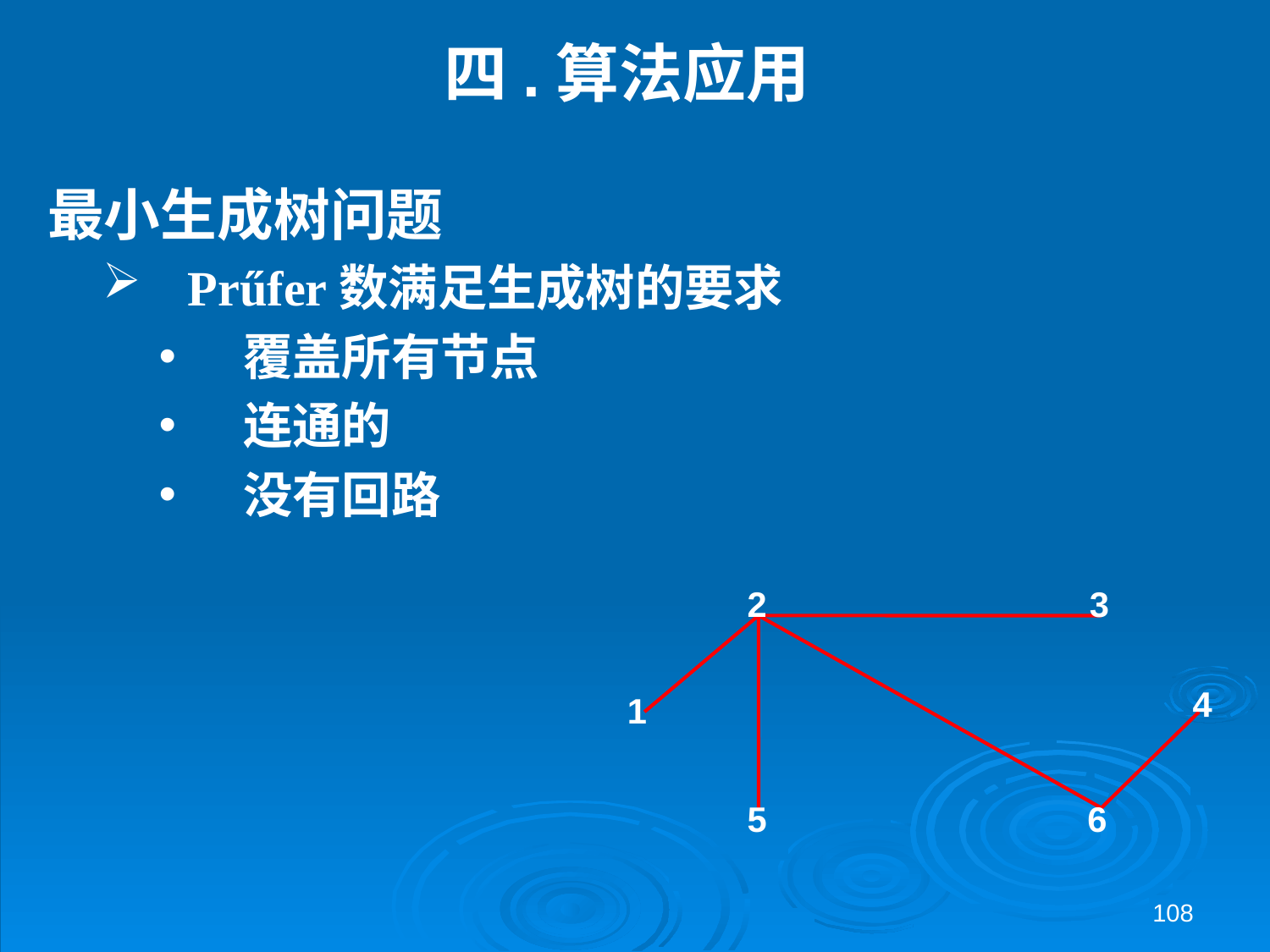

# 四.算法应用
最小生成树问题
Prűfer数满足生成树的要求
覆盖所有节点
连通的
没有回路
2
3

4
1

5
6
108